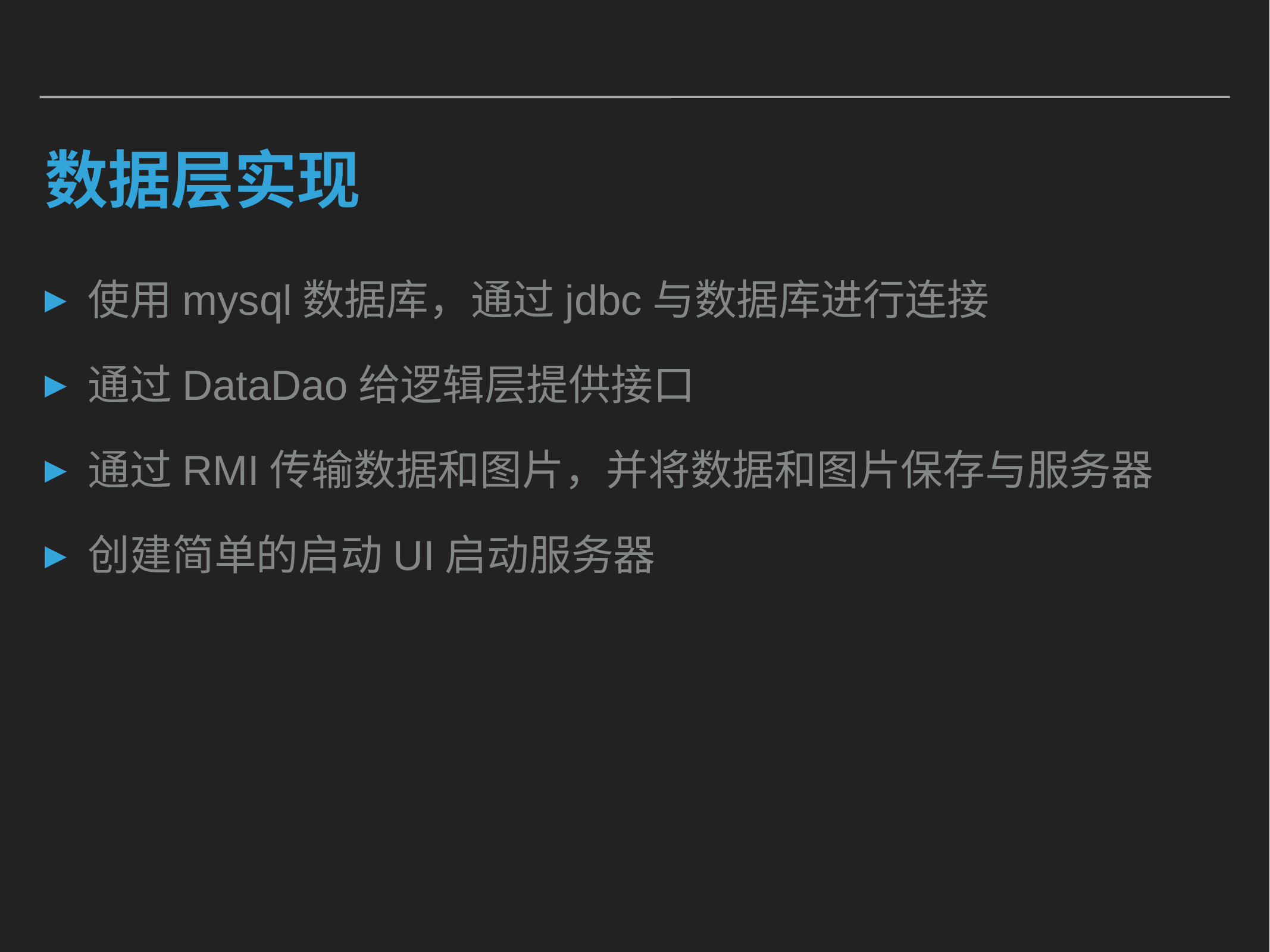

# 数据层实现
使用mysql数据库，通过jdbc与数据库进行连接
通过DataDao给逻辑层提供接口
通过RMI传输数据和图片，并将数据和图片保存与服务器
创建简单的启动UI启动服务器